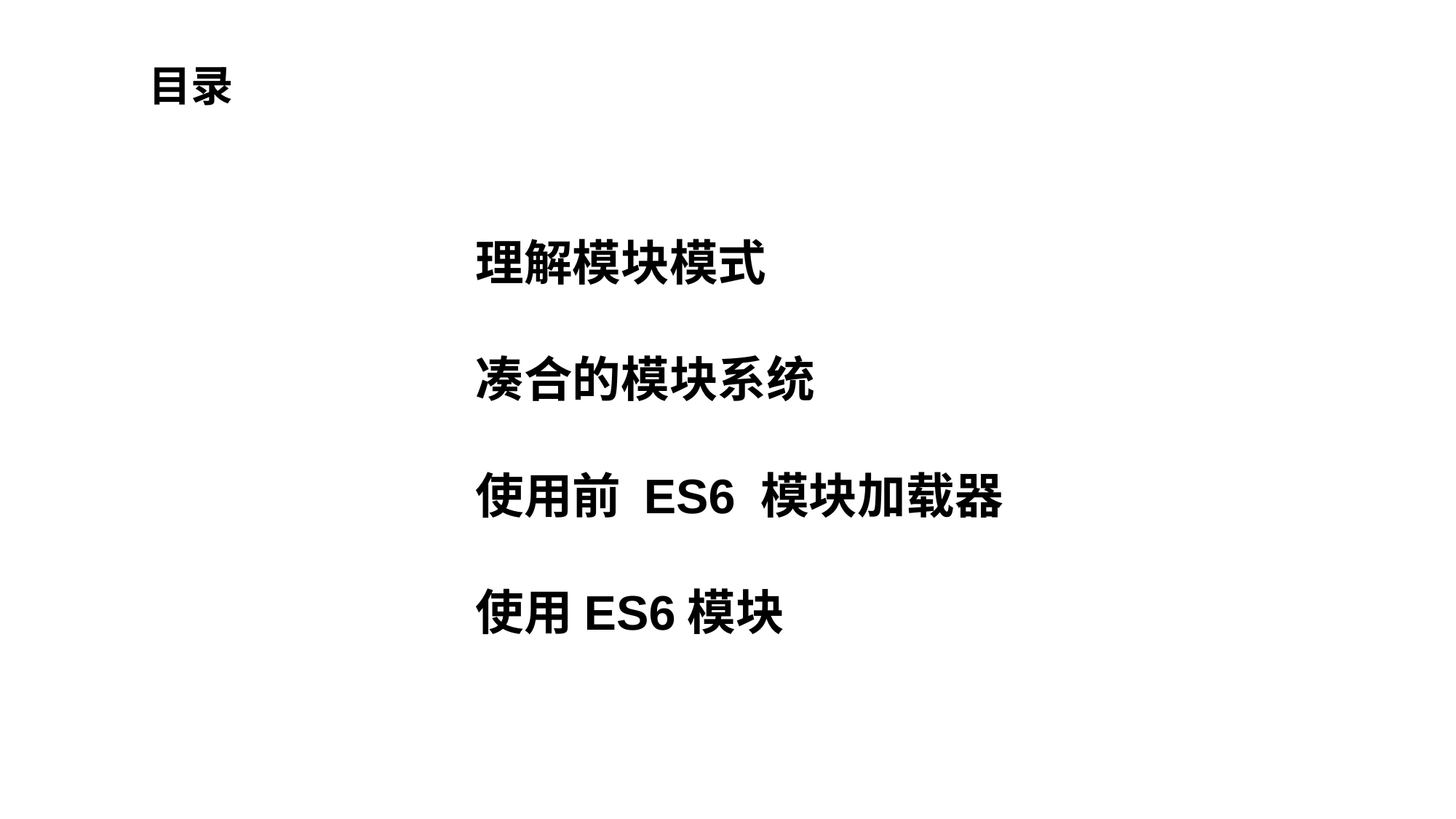

目录
理解模块模式
凑合的模块系统
使用前 ES6 模块加载器
使用ES6模块